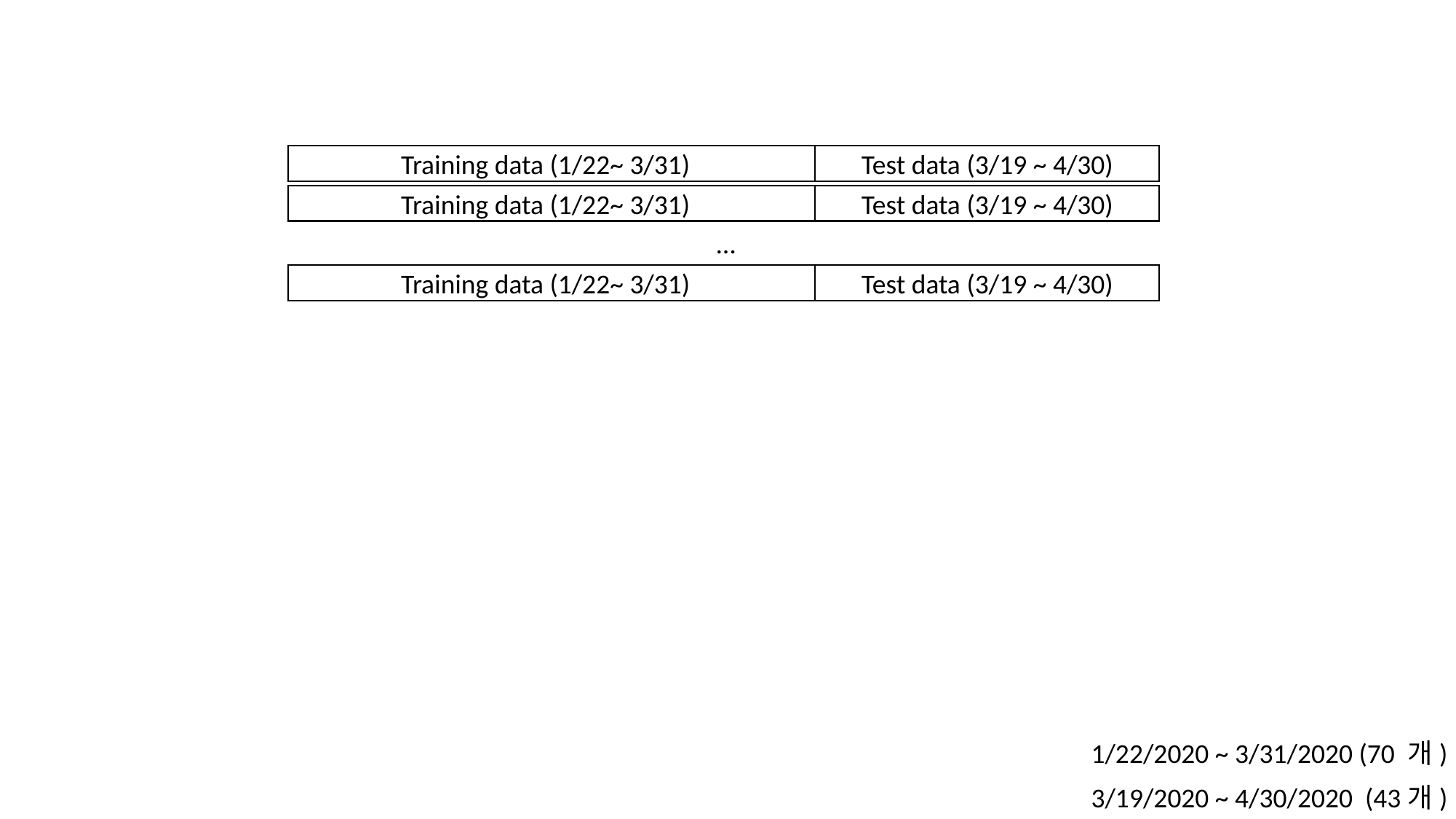

Training data (1/22~ 3/31)
Test data (3/19 ~ 4/30)
Training data (1/22~ 3/31)
Test data (3/19 ~ 4/30)
…
Training data (1/22~ 3/31)
Test data (3/19 ~ 4/30)
1/22/2020 ~ 3/31/2020 (70 개)
3/19/2020 ~ 4/30/2020  (43개)